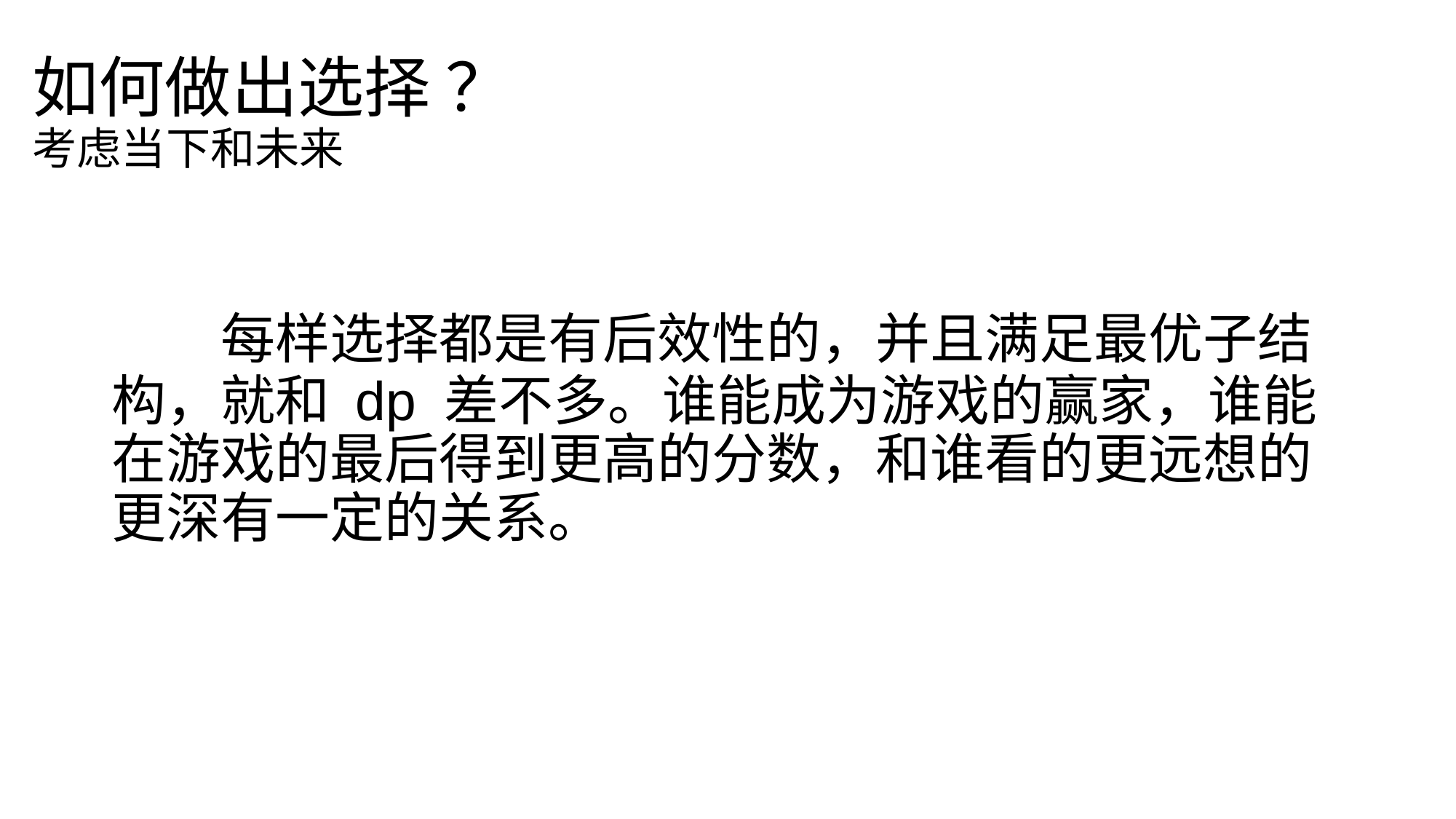

# 如何做出选择 ？ 考虑当下和未来
	每样选择都是有后效性的，并且满足最优子结构，就和 dp 差不多。谁能成为游戏的赢家，谁能在游戏的最后得到更高的分数，和谁看的更远想的更深有一定的关系。